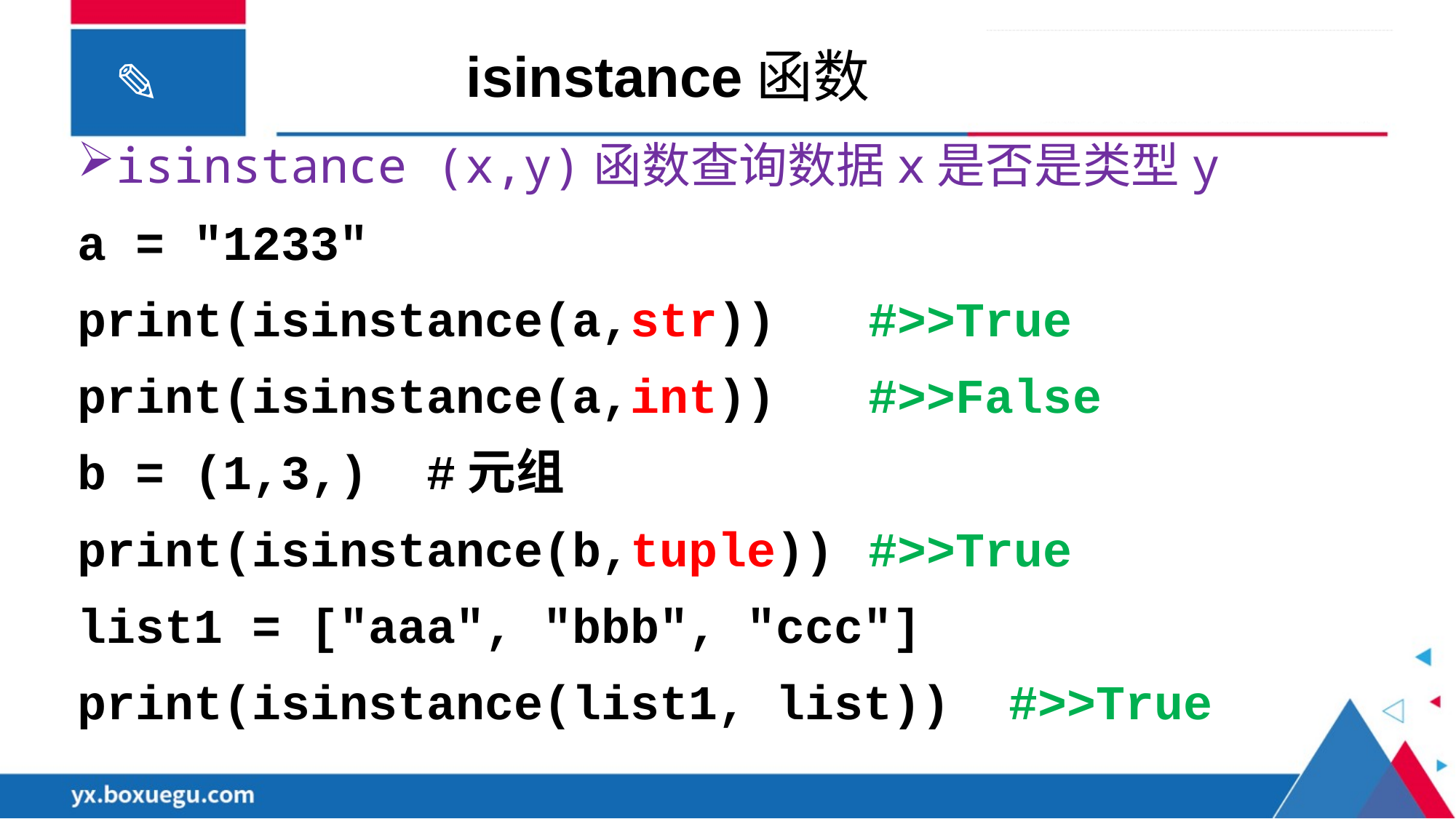

# isinstance函数
isinstance (x,y)函数查询数据x是否是类型y
a = "1233"
print(isinstance(a,str))	#>>True
print(isinstance(a,int))	#>>False
b = (1,3,)  #元组
print(isinstance(b,tuple))	#>>True
list1 = ["aaa", "bbb", "ccc"]
print(isinstance(list1, list))  #>>True

12